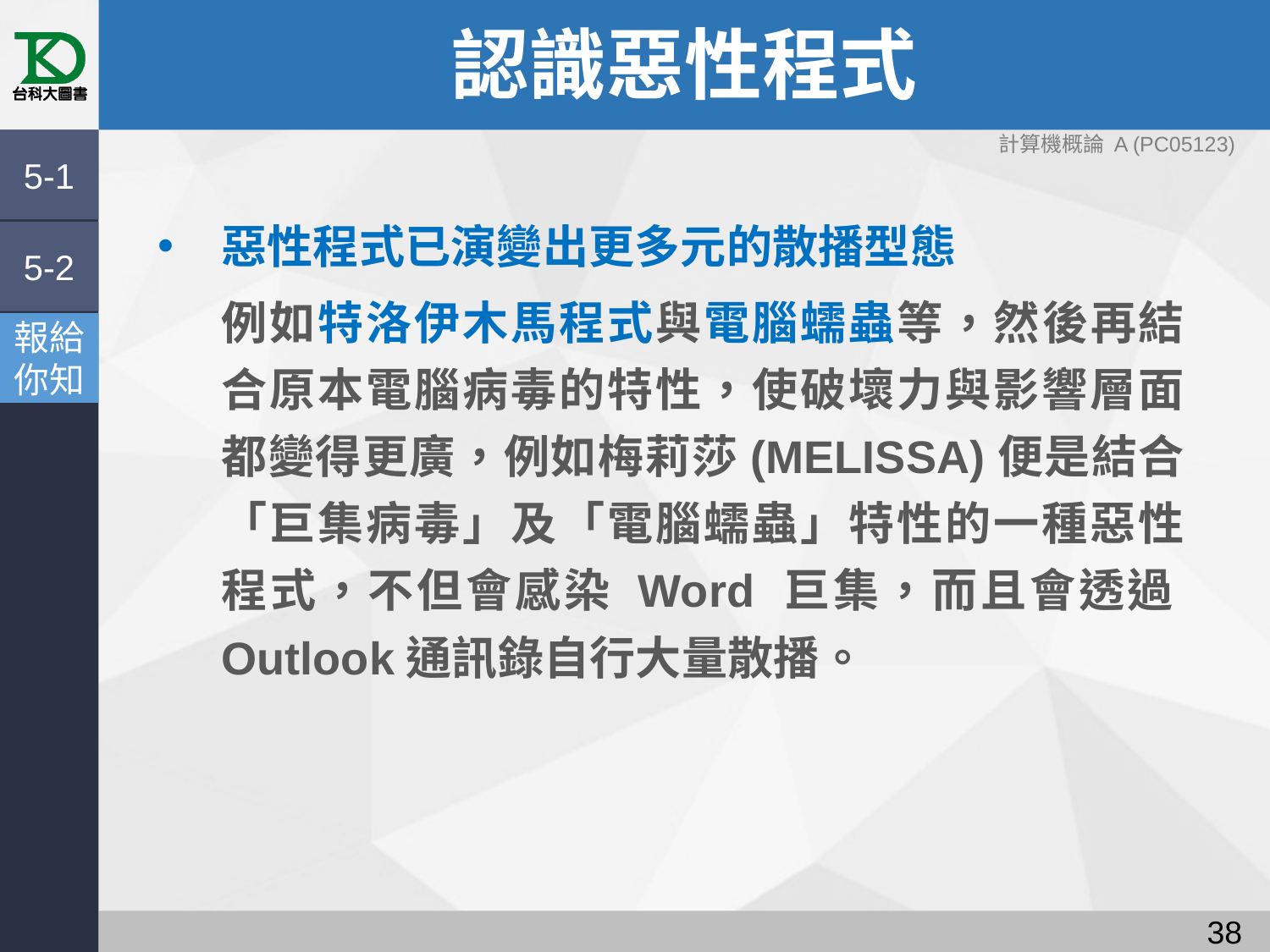

# 認識惡性程式
計算機概論 A (PC05123)
5-1
惡性程式已演變出更多元的散播型態
例如特洛伊木馬程式與電腦蠕蟲等，然後再結合原本電腦病毒的特性，使破壞力與影響層面都變得更廣，例如梅莉莎(MELISSA)便是結合「巨集病毒」及「電腦蠕蟲」特性的一種惡性程式，不但會感染 Word 巨集，而且會透過Outlook通訊錄自行大量散播。
5-2
報給
你知
38